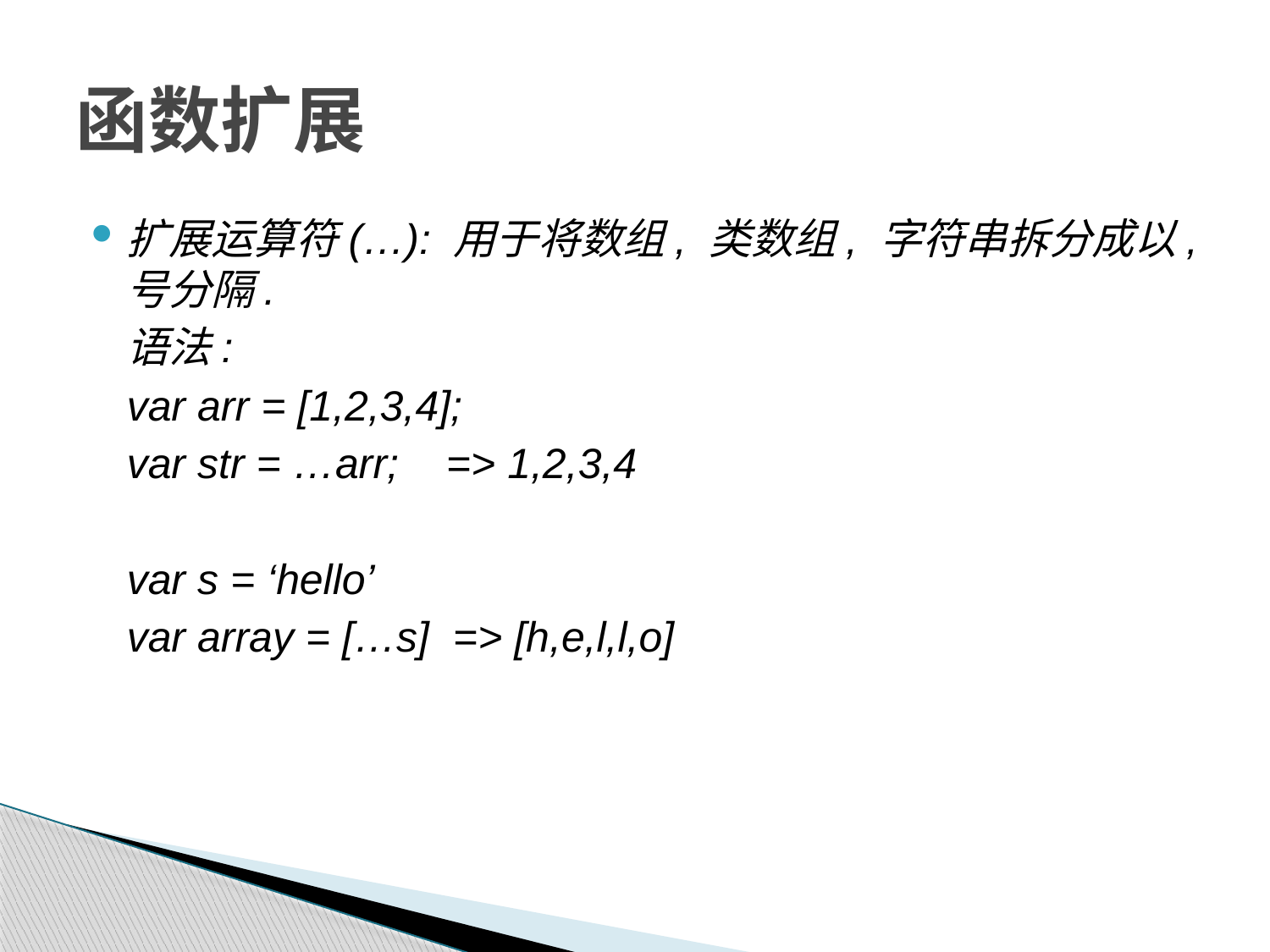

# 函数扩展
扩展运算符(…): 用于将数组, 类数组, 字符串拆分成以,号分隔.
	语法:
	var arr = [1,2,3,4];
	var str = …arr;    => 1,2,3,4

   var s = ‘hello’
	var array = […s]  => [h,e,l,l,o]